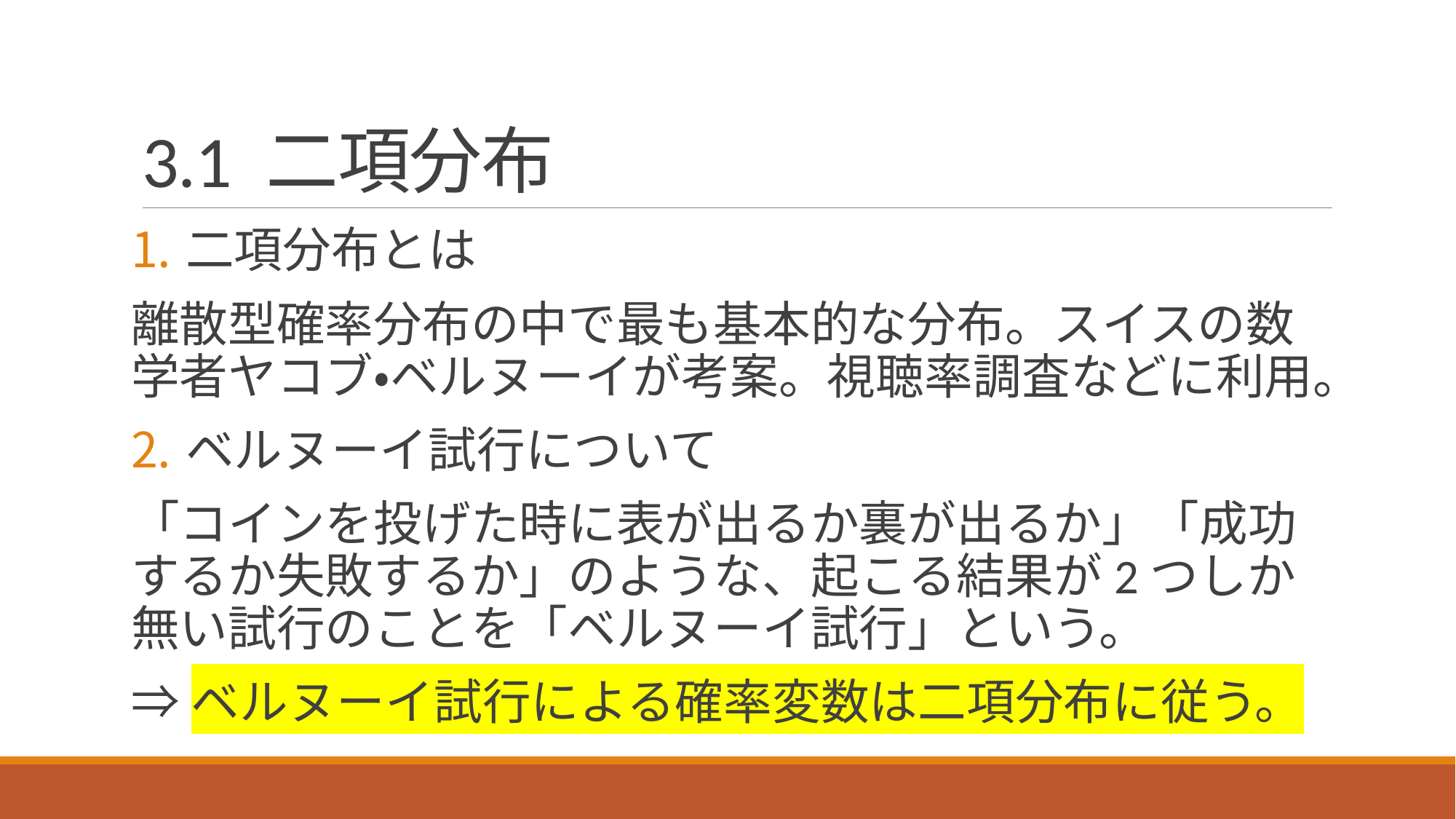

# 3.1 二項分布
二項分布とは
離散型確率分布の中で最も基本的な分布。スイスの数学者ヤコブ・ベルヌーイが考案。視聴率調査などに利用。
ベルヌーイ試行について
「コインを投げた時に表が出るか裏が出るか」「成功するか失敗するか」のような、起こる結果が2つしか無い試行のことを「ベルヌーイ試行」という。
⇒ベルヌーイ試行による確率変数は二項分布に従う。